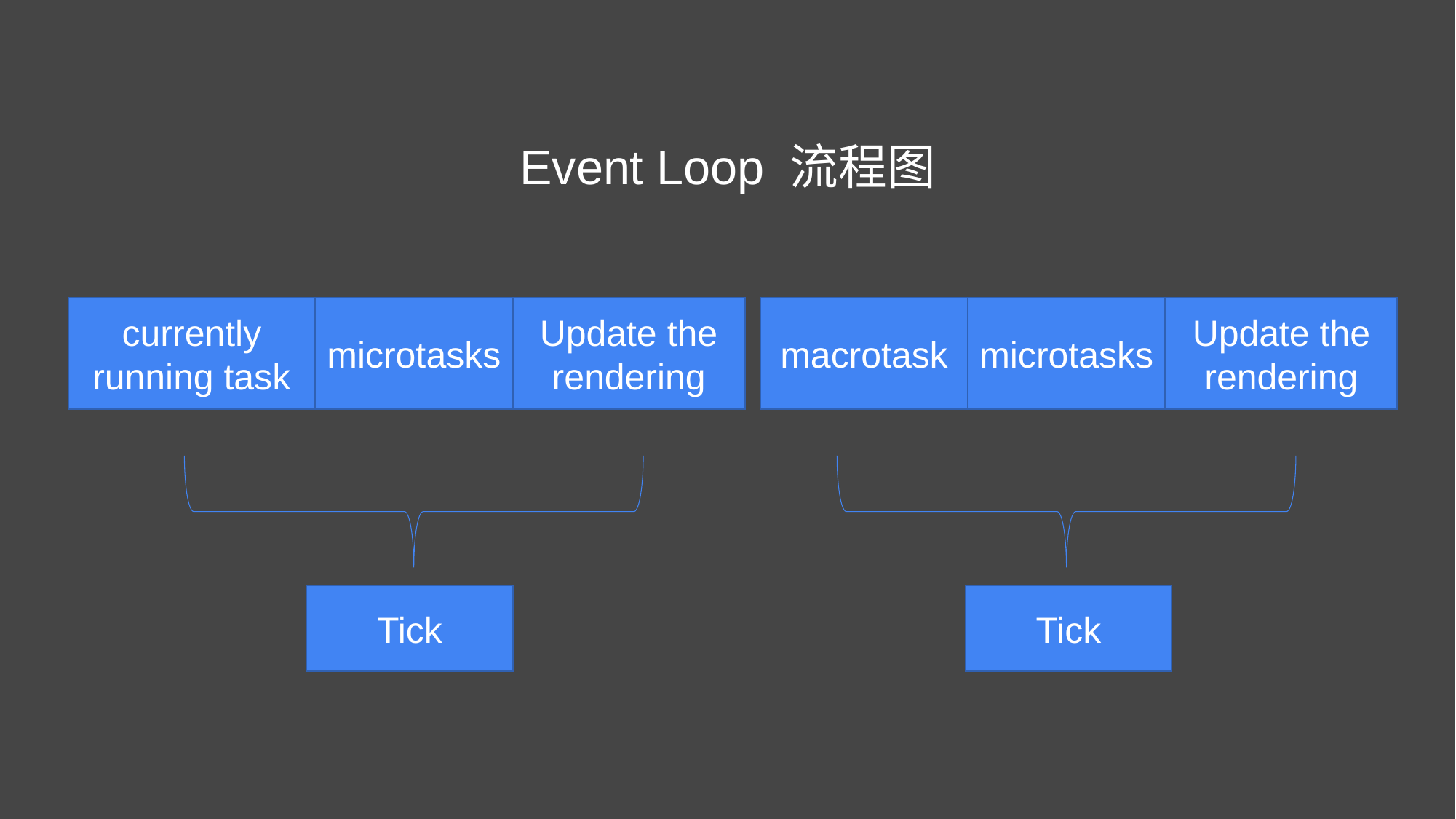

Event Loop 流程图

currently running task
microtasks
Update the rendering
macrotask
microtasks
Update the rendering
Tick
Tick